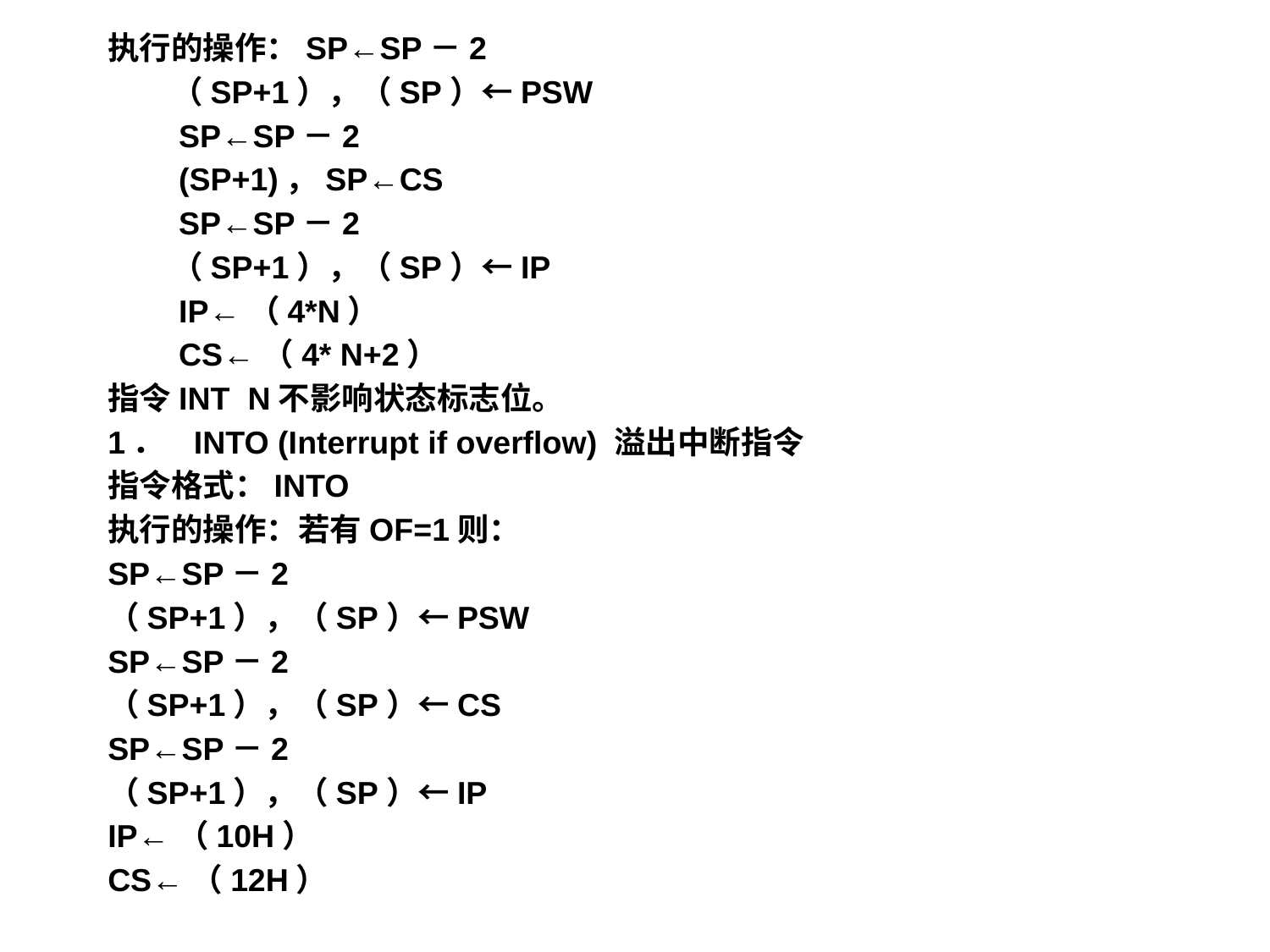

执行的操作：SP←SP－2
　　（SP+1），（SP）←PSW
　　SP←SP－2
　　(SP+1)，SP←CS
　　SP←SP－2
　　（SP+1），（SP）←IP
　　IP←（4*N）
　　CS←（4* N+2）
指令INT  N不影响状态标志位。
1．   INTO (Interrupt if overflow) 溢出中断指令
指令格式：INTO
执行的操作：若有OF=1则：
SP←SP－2
（SP+1），（SP）←PSW
SP←SP－2
（SP+1），（SP）←CS
SP←SP－2
（SP+1），（SP）←IP
IP←（10H）
CS←（12H）